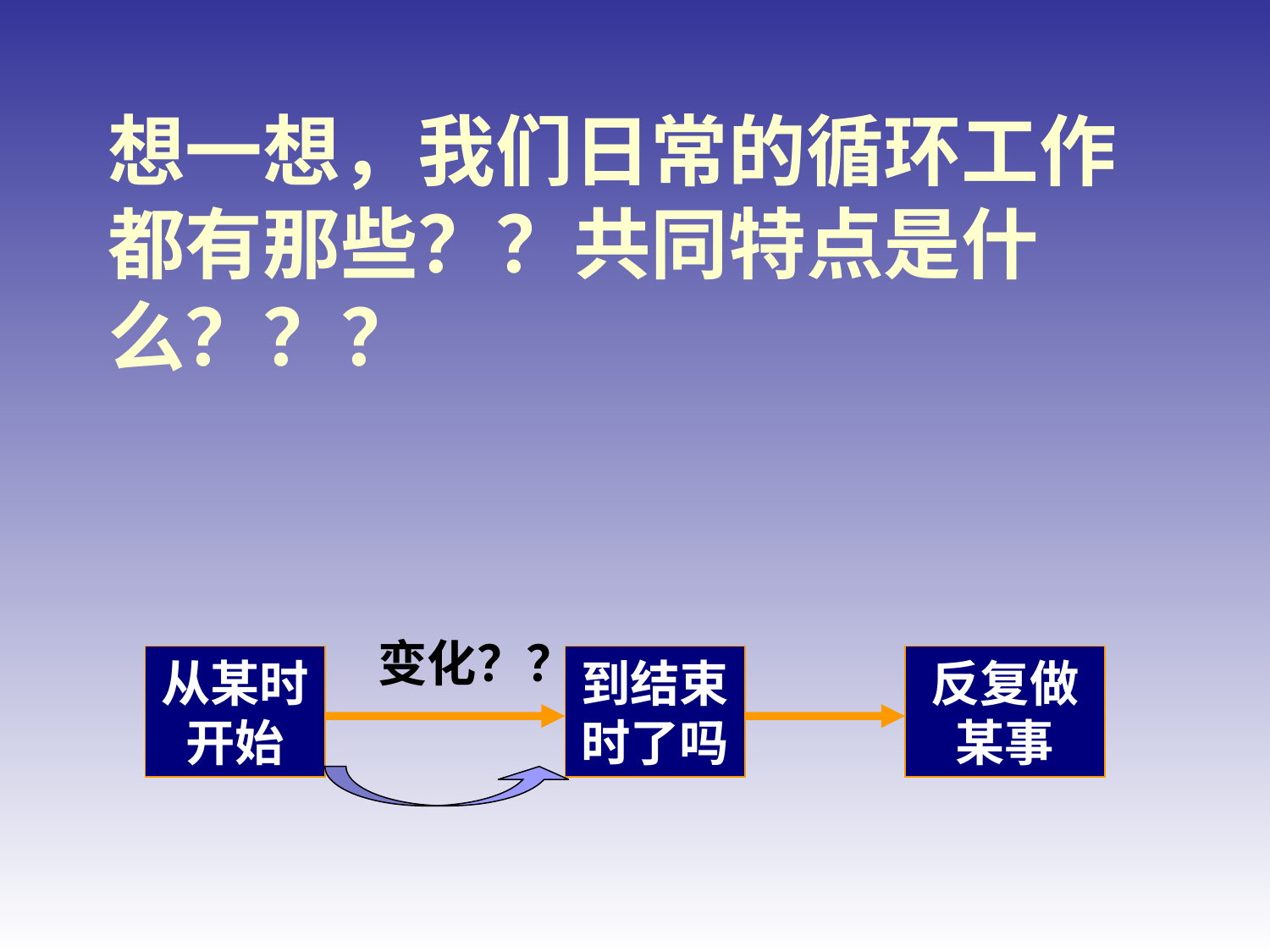

想一想，我们日常的循环工作都有那些？？共同特点是什么？？？
变化？？
从某时开始
到结束
时了吗
反复做某事